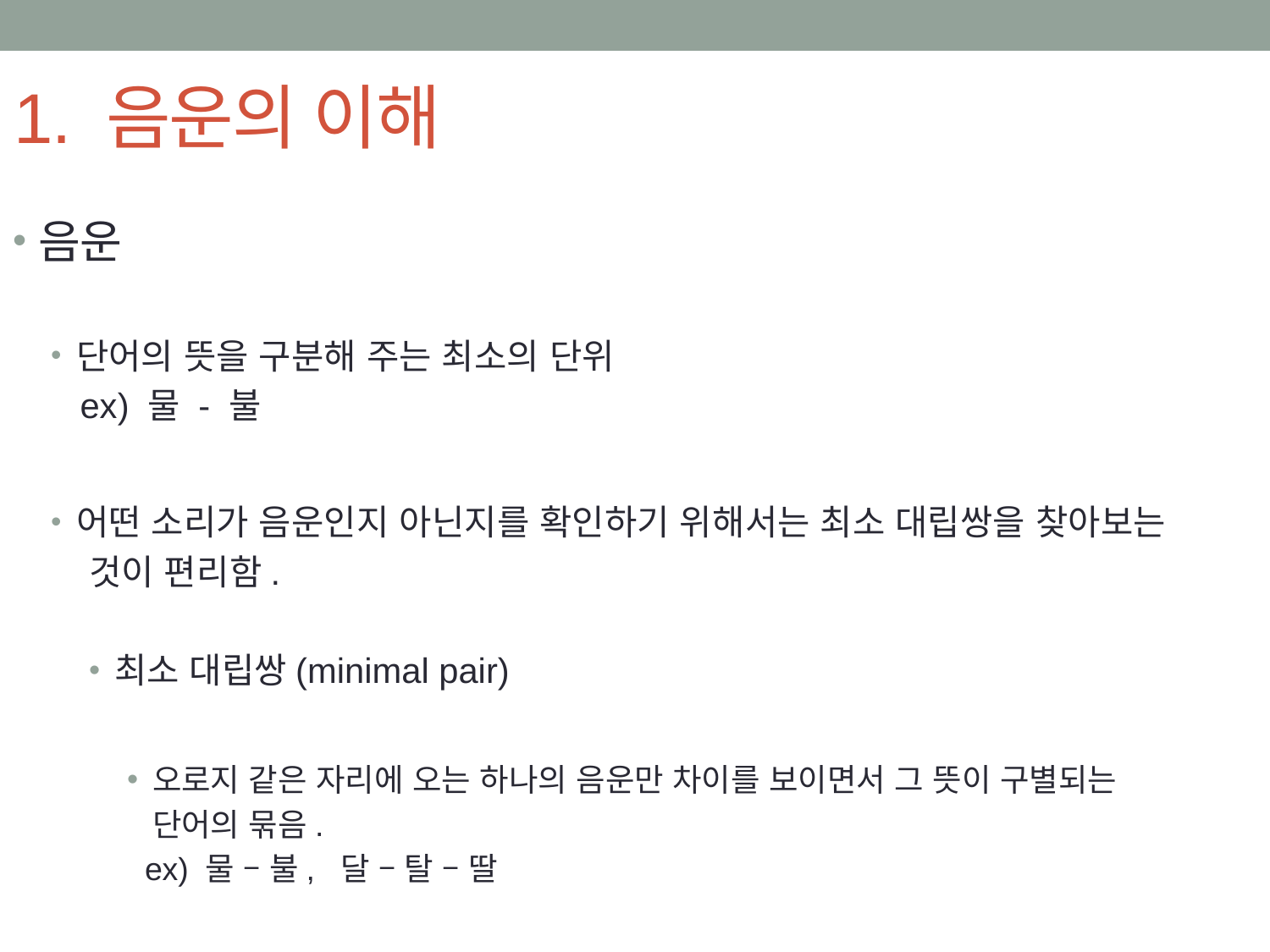

# 1. 음운의 이해
음운

단어의 뜻을 구분해 주는 최소의 단위
   ex) 물 - 불

어떤 소리가 음운인지 아닌지를 확인하기 위해서는 최소 대립쌍을 찾아보는
   것이 편리함.

최소 대립쌍(minimal pair)

오로지 같은 자리에 오는 하나의 음운만 차이를 보이면서 그 뜻이 구별되는
  단어의 묶음.
  ex) 물 – 불,  달 – 탈 – 딸